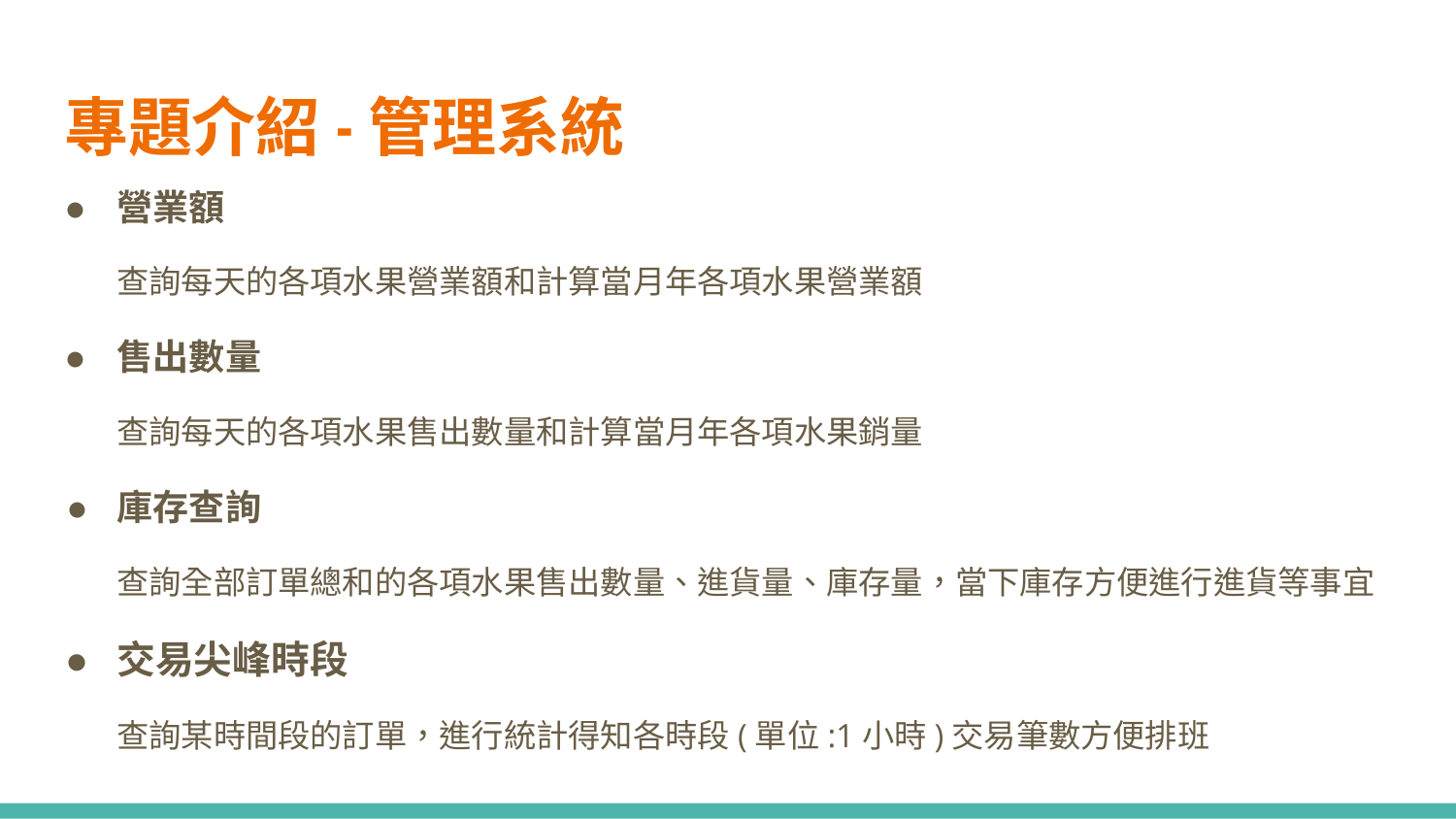

# 專題介紹-管理系統
營業額
查詢每天的各項水果營業額和計算當月年各項水果營業額
售出數量
查詢每天的各項水果售出數量和計算當月年各項水果銷量
庫存查詢
查詢全部訂單總和的各項水果售出數量、進貨量、庫存量，當下庫存方便進行進貨等事宜
交易尖峰時段
查詢某時間段的訂單，進行統計得知各時段(單位:1小時)交易筆數方便排班